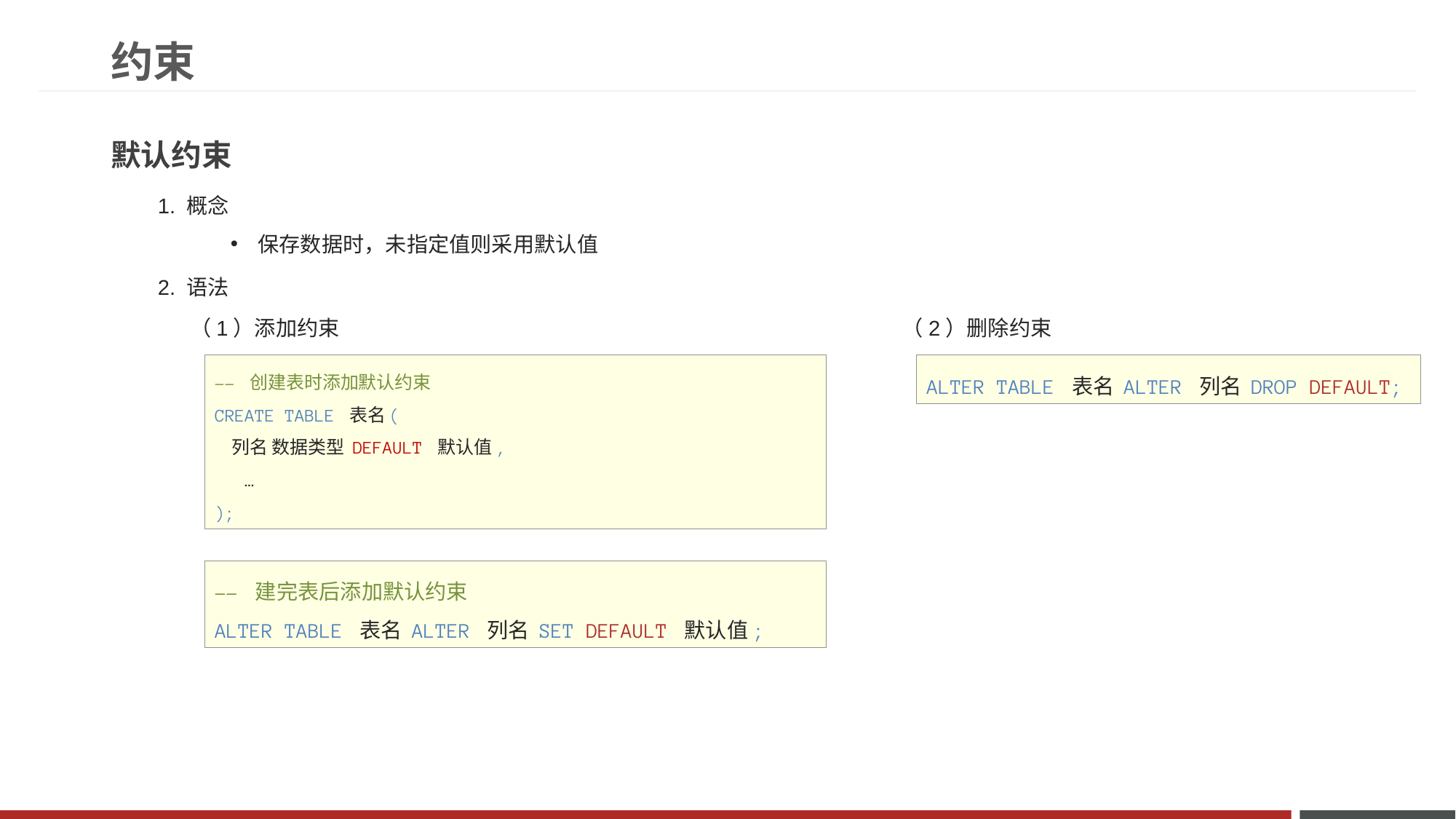

约束
默认约束
1. 概念
保存数据时，未指定值则采用默认值
2. 语法
（1）添加约束
（2）删除约束
-- 创建表时添加默认约束
CREATE TABLE 表名(
   列名 数据类型 DEFAULT 默认值,
   …
);
ALTER TABLE 表名 ALTER 列名 DROP DEFAULT;
-- 建完表后添加默认约束
ALTER TABLE 表名 ALTER 列名 SET DEFAULT 默认值;